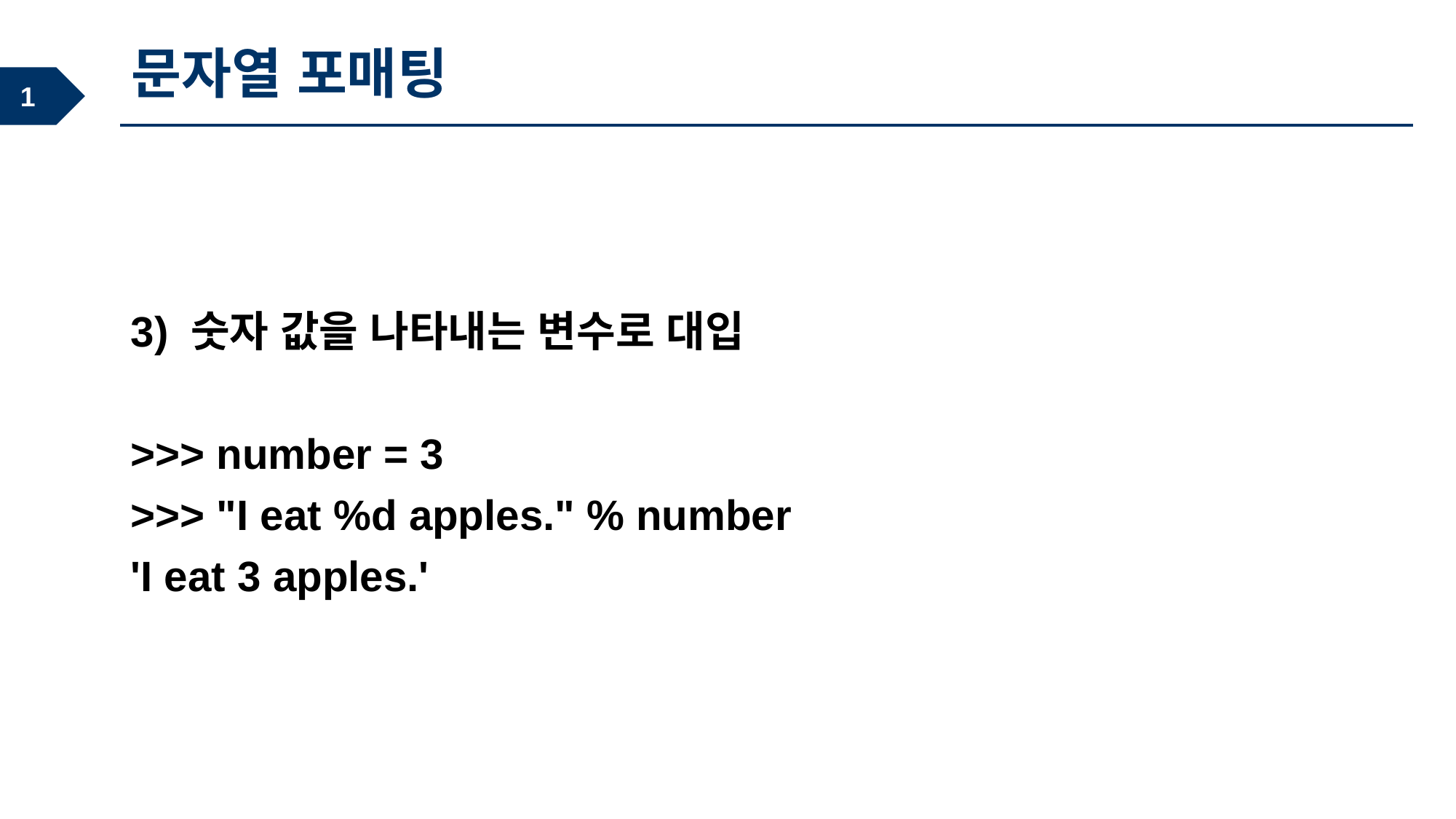

문자열 포매팅
3) 숫자 값을 나타내는 변수로 대입

>>> number = 3
>>> "I eat %d apples." % number
'I eat 3 apples.'